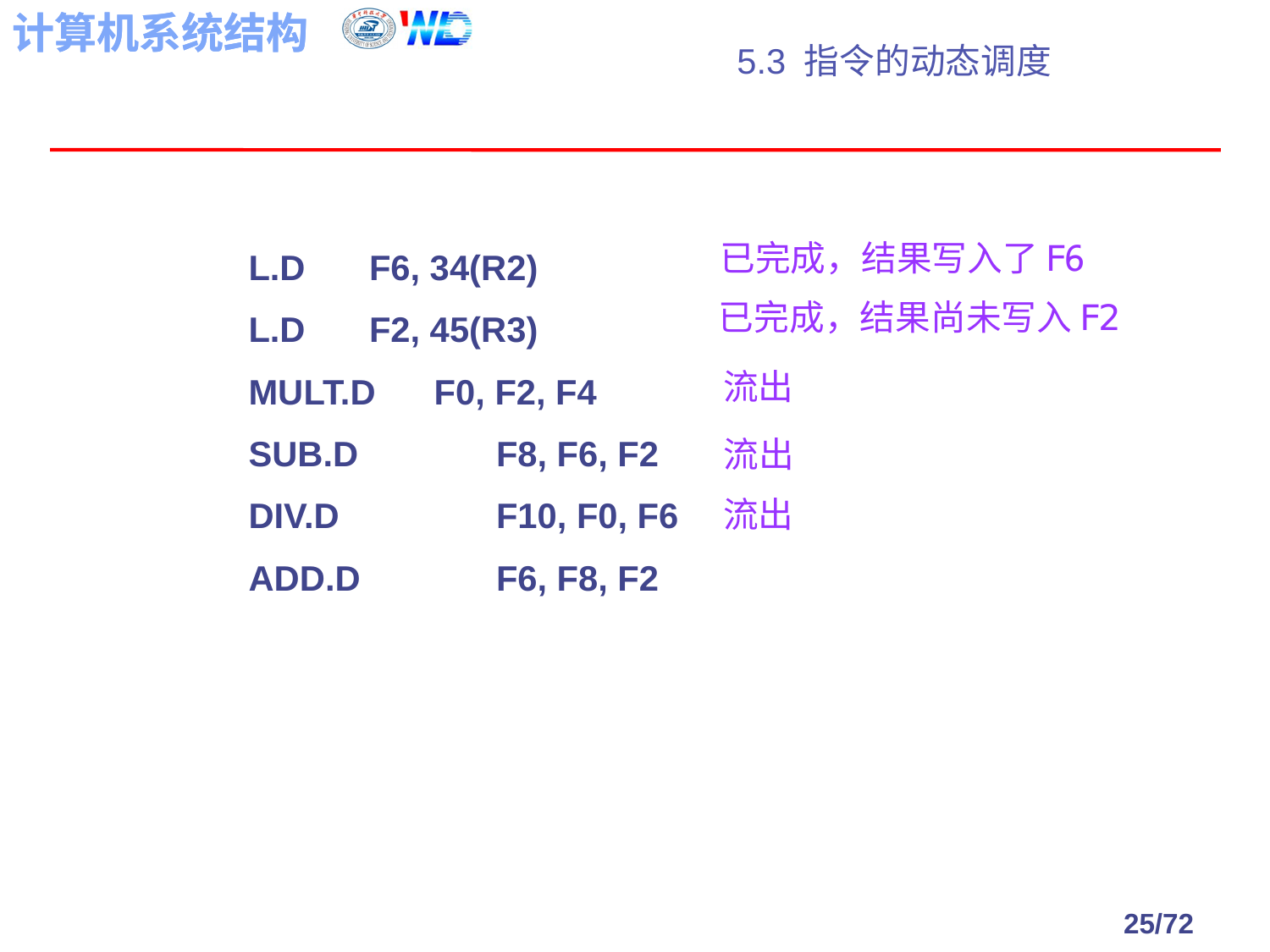

# 5.3 指令的动态调度
L.D	    F6, 34(R2)
L.D	    F2, 45(R3)
MULT.D      F0, F2, F4
SUB.D	    F8, F6, F2
DIV.D	    F10, F0, F6
ADD.D	    F6, F8, F2
已完成，结果写入了F6
已完成，结果尚未写入F2
流出
流出
流出